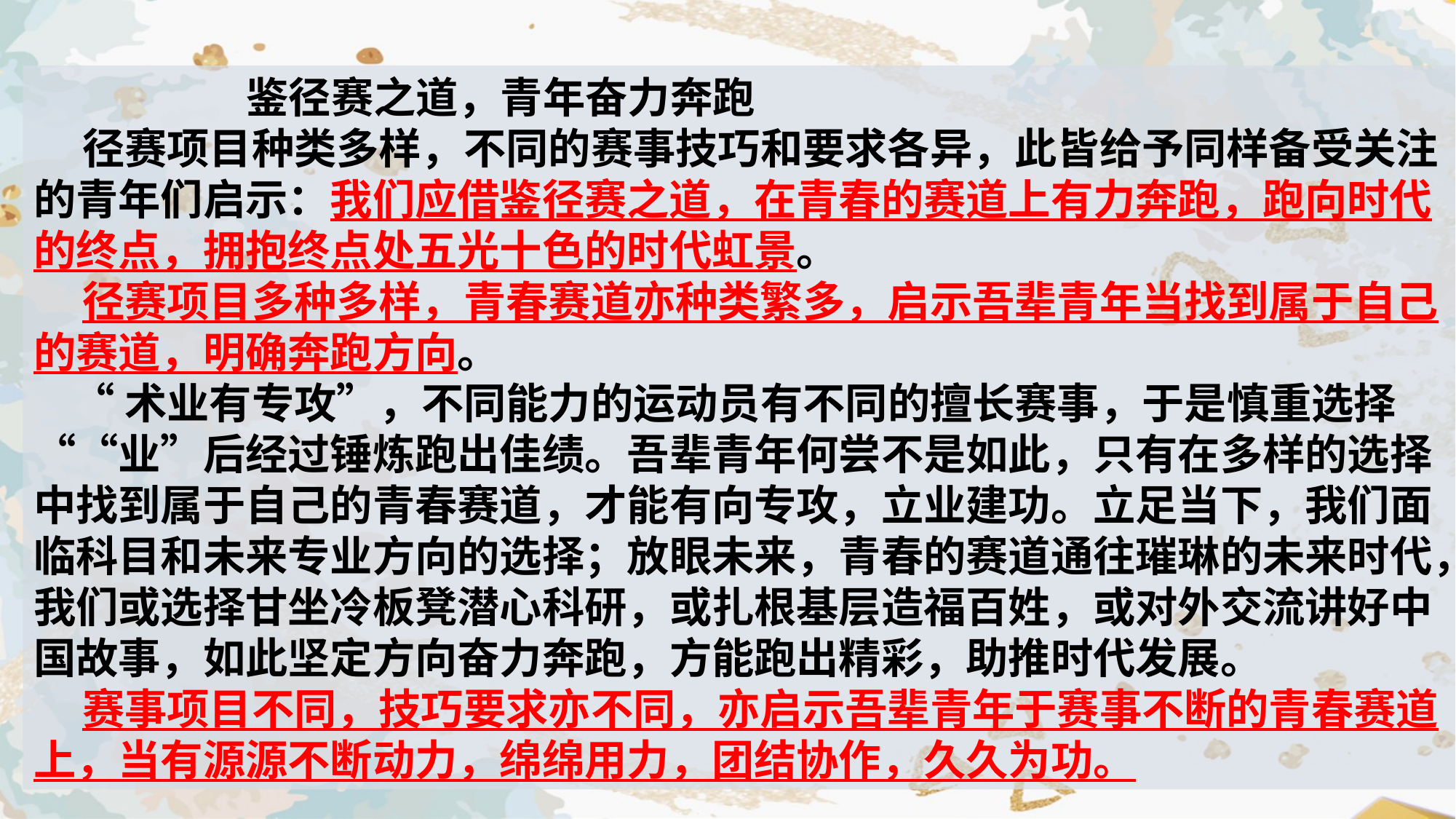

鉴径赛之道，青年奋力奔跑
    径赛项目种类多样，不同的赛事技巧和要求各异，此皆给予同样备受关注的青年们启示：我们应借鉴径赛之道，在青春的赛道上有力奔跑，跑向时代的终点，拥抱终点处五光十色的时代虹景。
    径赛项目多种多样，青春赛道亦种类繁多，启示吾辈青年当找到属于自己的赛道，明确奔跑方向。
    “术业有专攻”，不同能力的运动员有不同的擅长赛事，于是慎重选择““业”后经过锤炼跑出佳绩。吾辈青年何尝不是如此，只有在多样的选择中找到属于自己的青春赛道，才能有向专攻，立业建功。立足当下，我们面临科目和未来专业方向的选择；放眼未来，青春的赛道通往璀琳的未来时代，我们或选择甘坐冷板凳潜心科研，或扎根基层造福百姓，或对外交流讲好中国故事，如此坚定方向奋力奔跑，方能跑出精彩，助推时代发展。
    赛事项目不同，技巧要求亦不同，亦启示吾辈青年于赛事不断的青春赛道上，当有源源不断动力，绵绵用力，团结协作，久久为功。